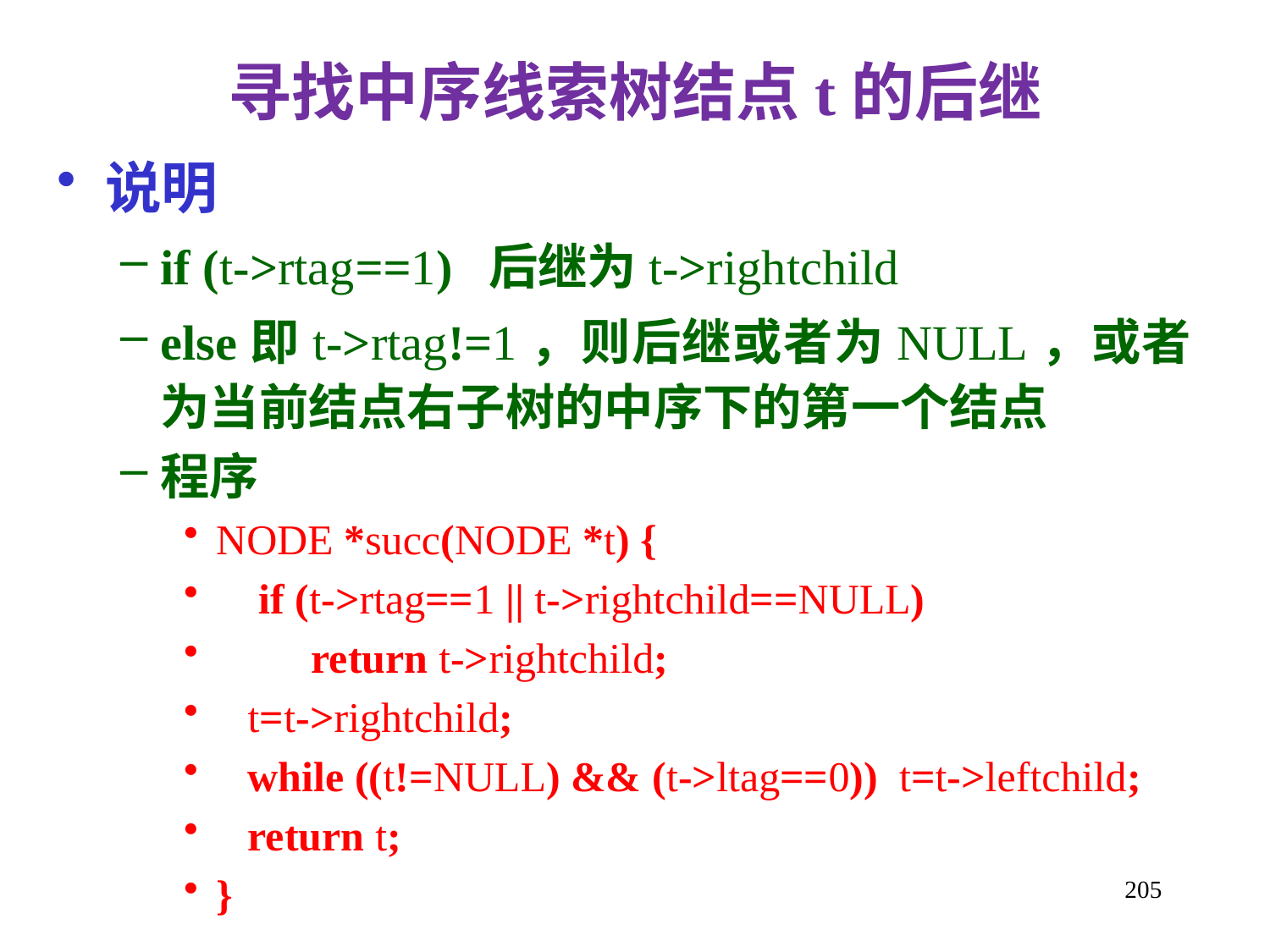

寻找中序线索树结点t的后继
说明
if (t->rtag==1)  后继为t->rightchild
else即t->rtag!=1，则后继或者为NULL，或者为当前结点右子树的中序下的第一个结点
程序
NODE *succ(NODE *t) {
    if (t->rtag==1 || t->rightchild==NULL)
         return t->rightchild;
   t=t->rightchild;
   while ((t!=NULL) && (t->ltag==0))  t=t->leftchild;
   return t;
}
205